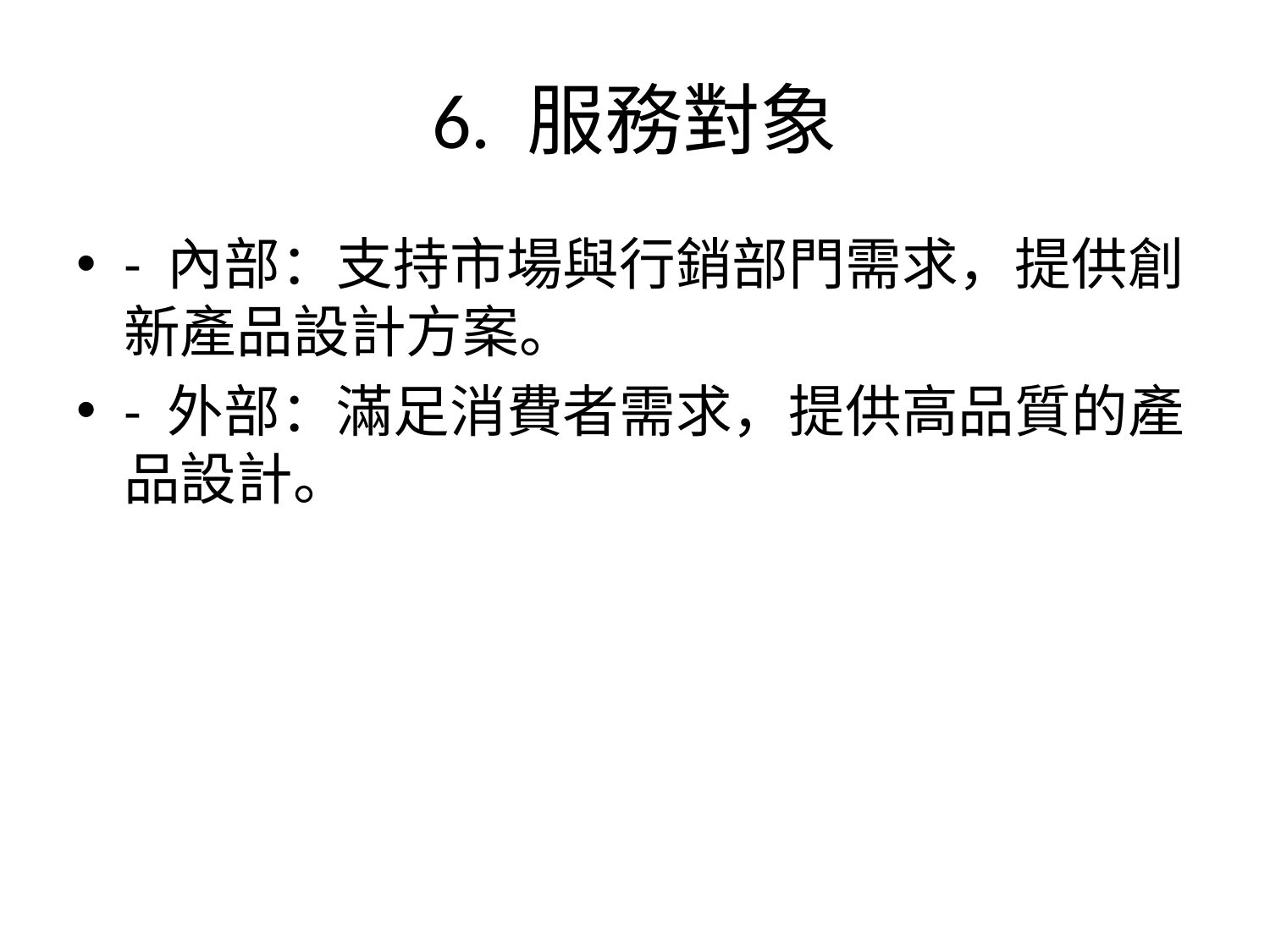

# 6. 服務對象
- 內部：支持市場與行銷部門需求，提供創新產品設計方案。
- 外部：滿足消費者需求，提供高品質的產品設計。